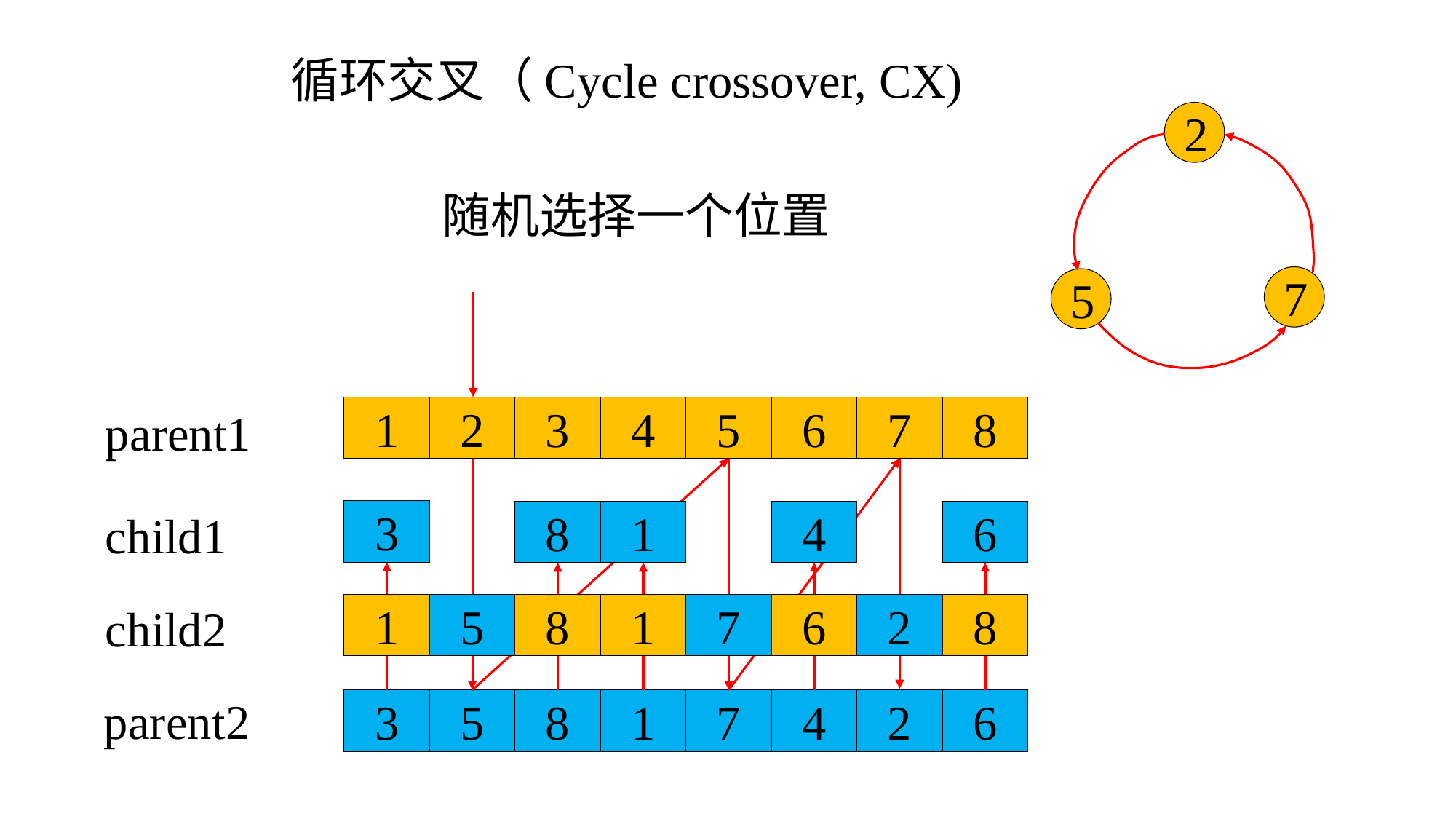

循环交叉（Cycle crossover, CX)
2

随机选择一个位置

7
5
parent1
1
2
2
2
3
3
4
4
5
5
5
6
7
7
8
child1
3
4
6
1
8
child2
1
5
8
1
7
6
2
8
parent2
3
5
8
1
7
4
4
2
6